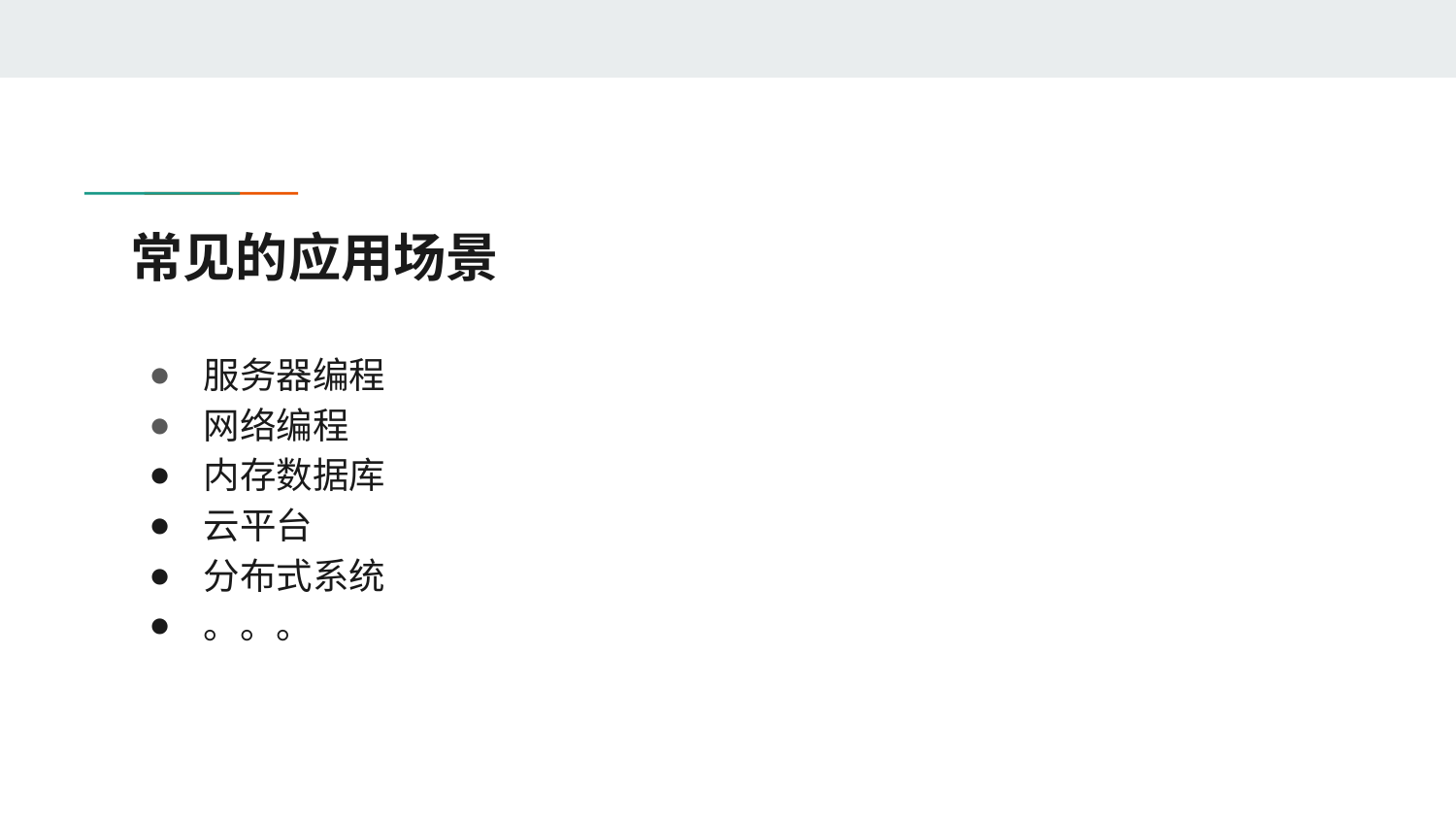

# 常见的应用场景
服务器编程
网络编程
内存数据库
云平台
分布式系统
。。。